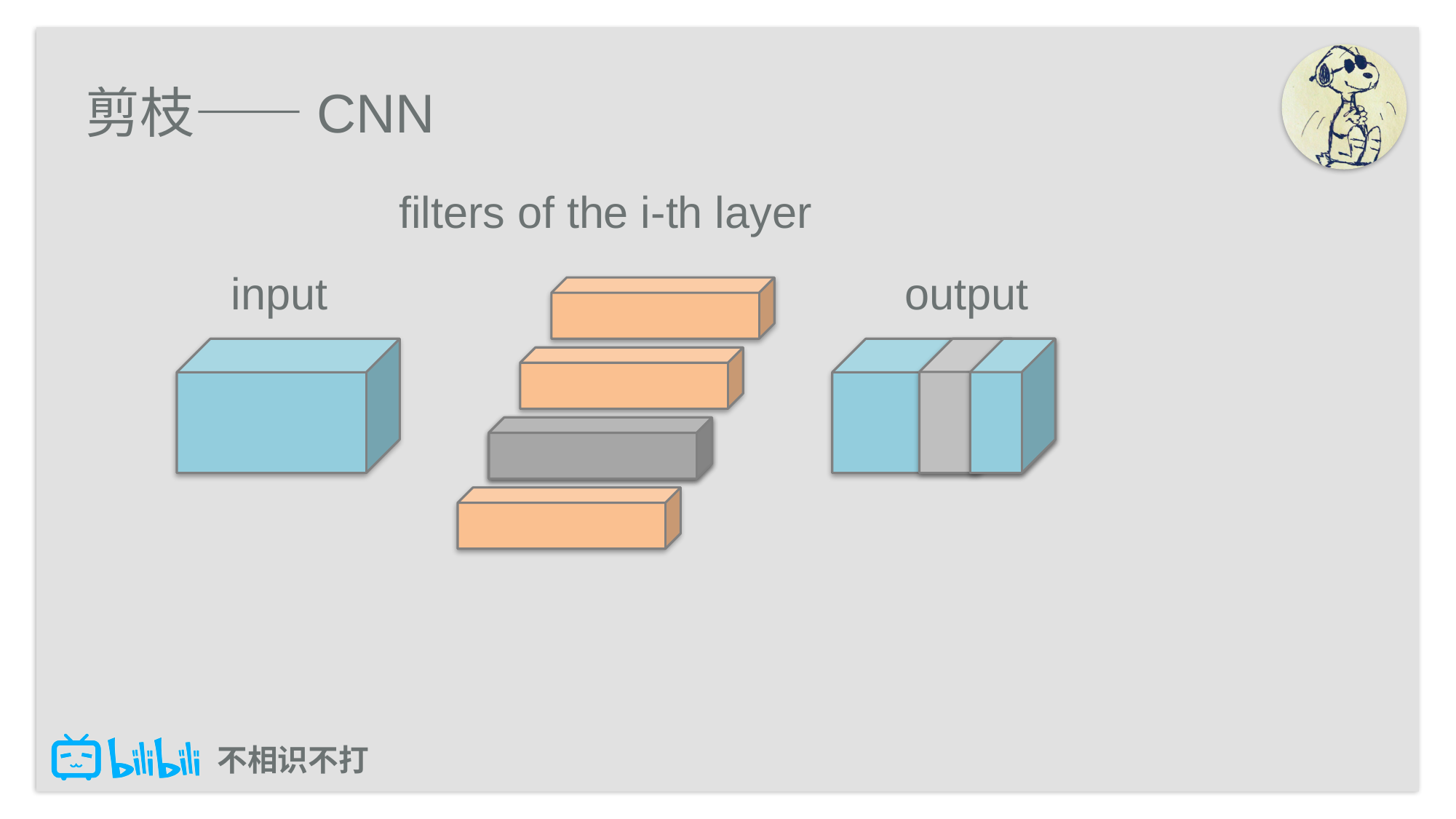

# 剪枝——CNN
filters of the i-th layer
input
output